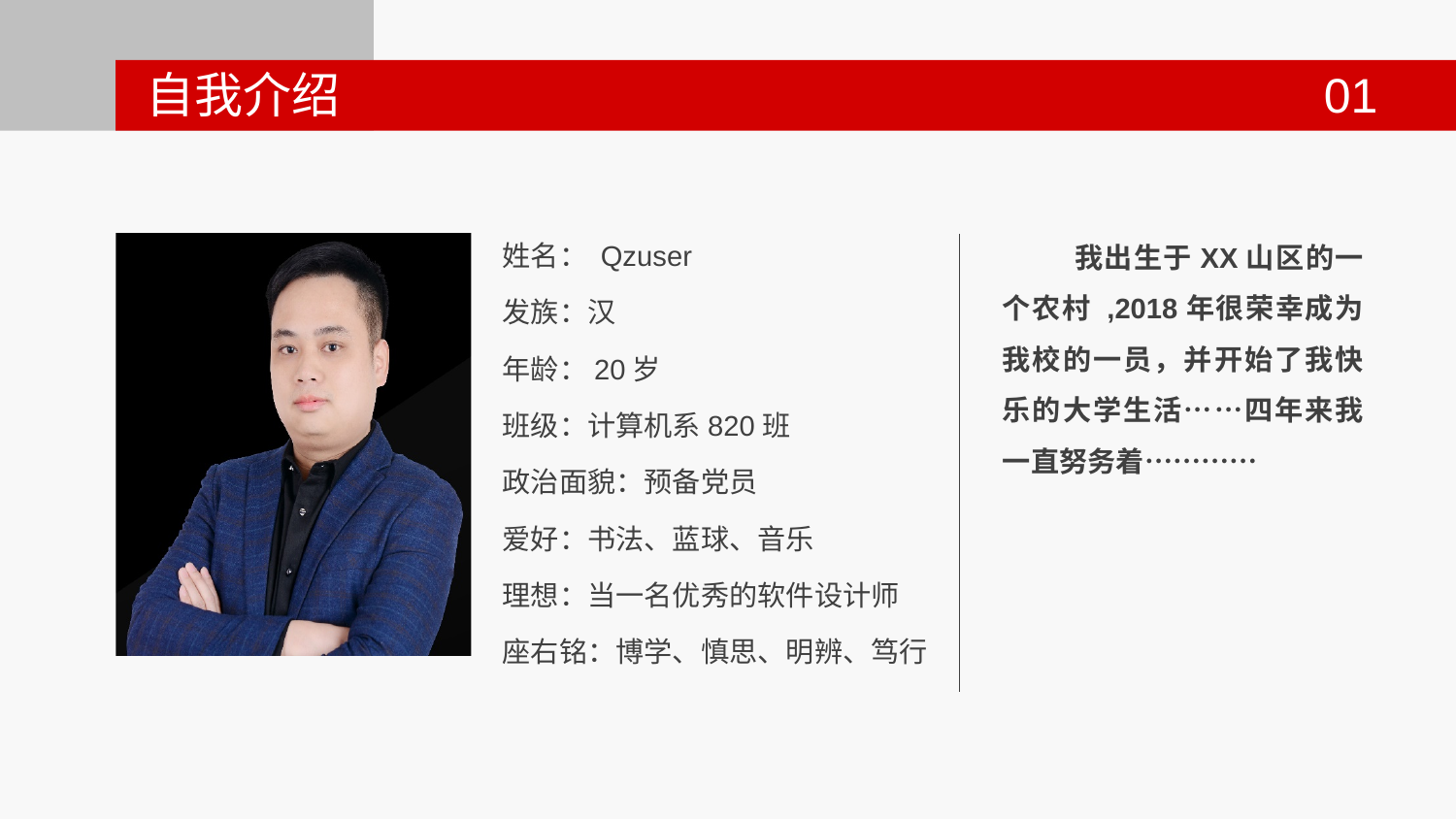

自我介绍
01
姓名： Qzuser
发族：汉
年龄：20岁
班级：计算机系820班
政治面貌：预备党员
爱好：书法、蓝球、音乐
理想：当一名优秀的软件设计师
座右铭：博学、慎思、明辨、笃行
        我出生于XX山区的一个农村 ,2018年很荣幸成为我校的一员，并开始了我快乐的大学生活……四年来我一直努务着…………